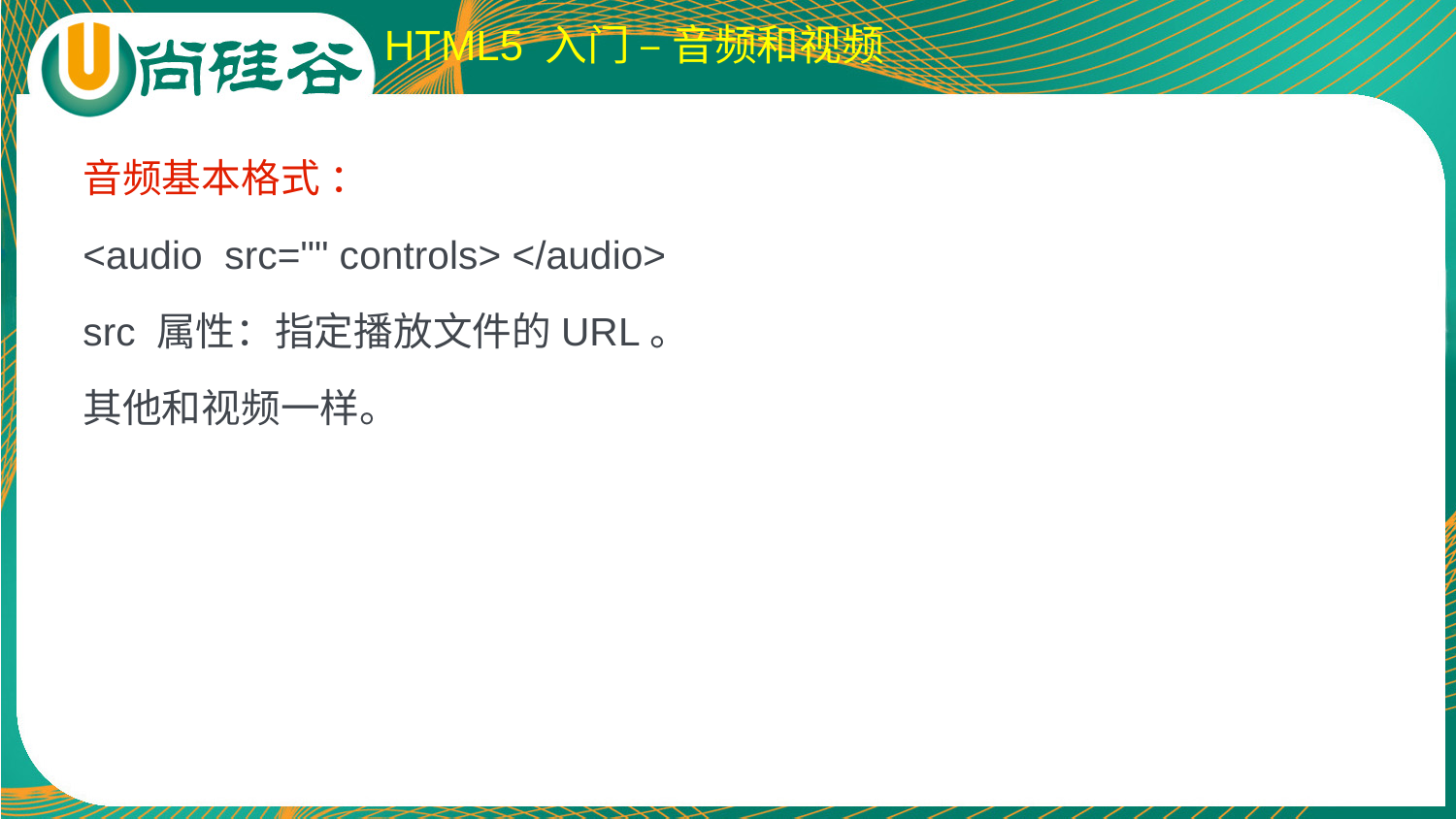

# HTML5 入门 – 音频和视频
音频基本格式 ：
<audio  src="" controls> </audio>
src 属性：指定播放文件的URL。
其他和视频一样。